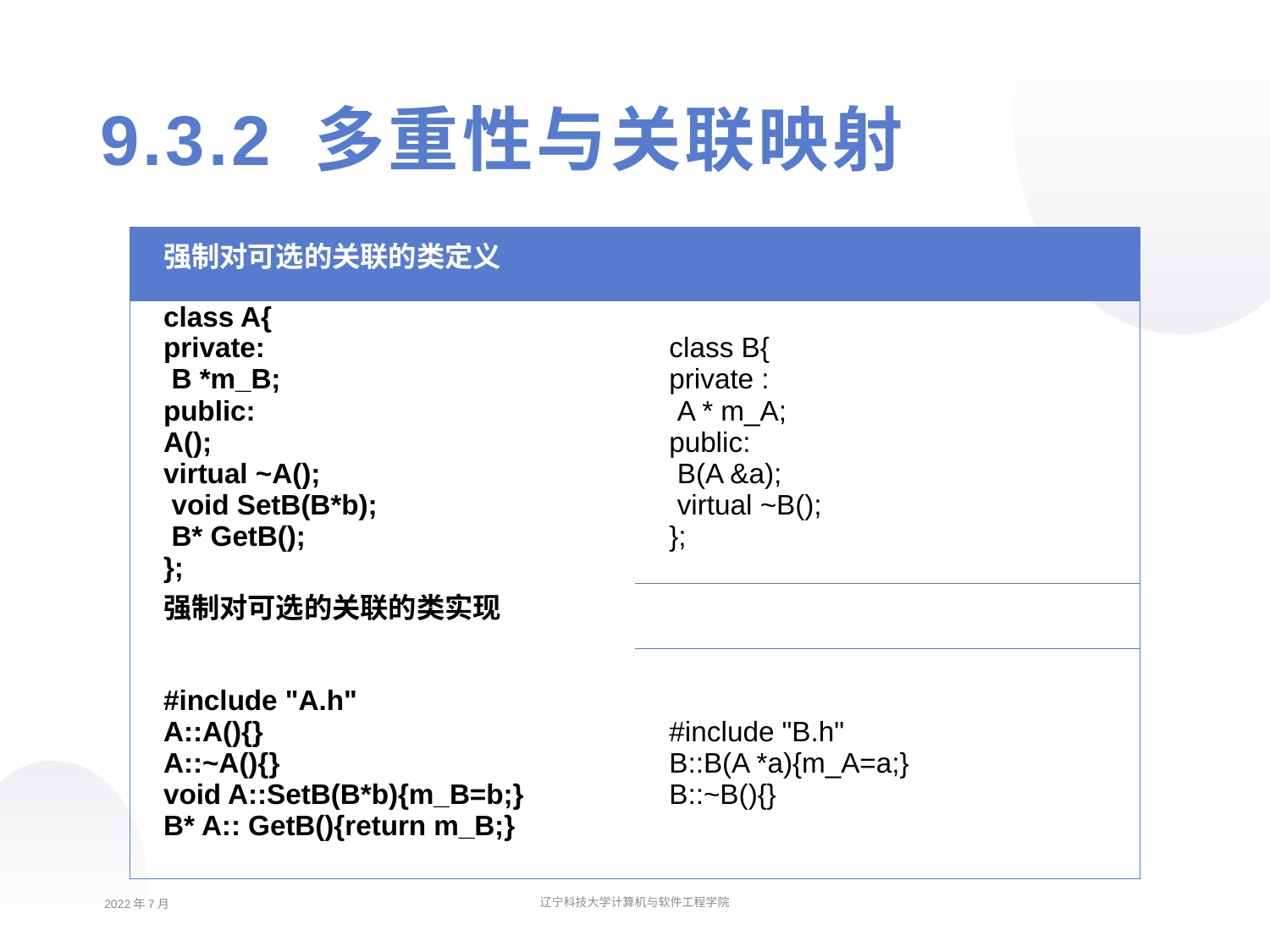

9.3.2 多重性与关联映射
| 强制对可选的关联的类定义 |  |
| --- | --- |
| class A{ private: B \*m\_B; public: A(); virtual ~A(); void SetB(B\*b); B\* GetB(); }; | class B{ private : A \* m\_A; public: B(A &a); virtual ~B(); }; |
| 强制对可选的关联的类实现 |  |
| #include "A.h" A::A(){} A::~A(){} void A::SetB(B\*b){m\_B=b;} B\* A:: GetB(){return m\_B;} | #include "B.h" B::B(A \*a){m\_A=a;} B::~B(){} |

2022年7月
辽宁科技大学计算机与软件工程学院
50